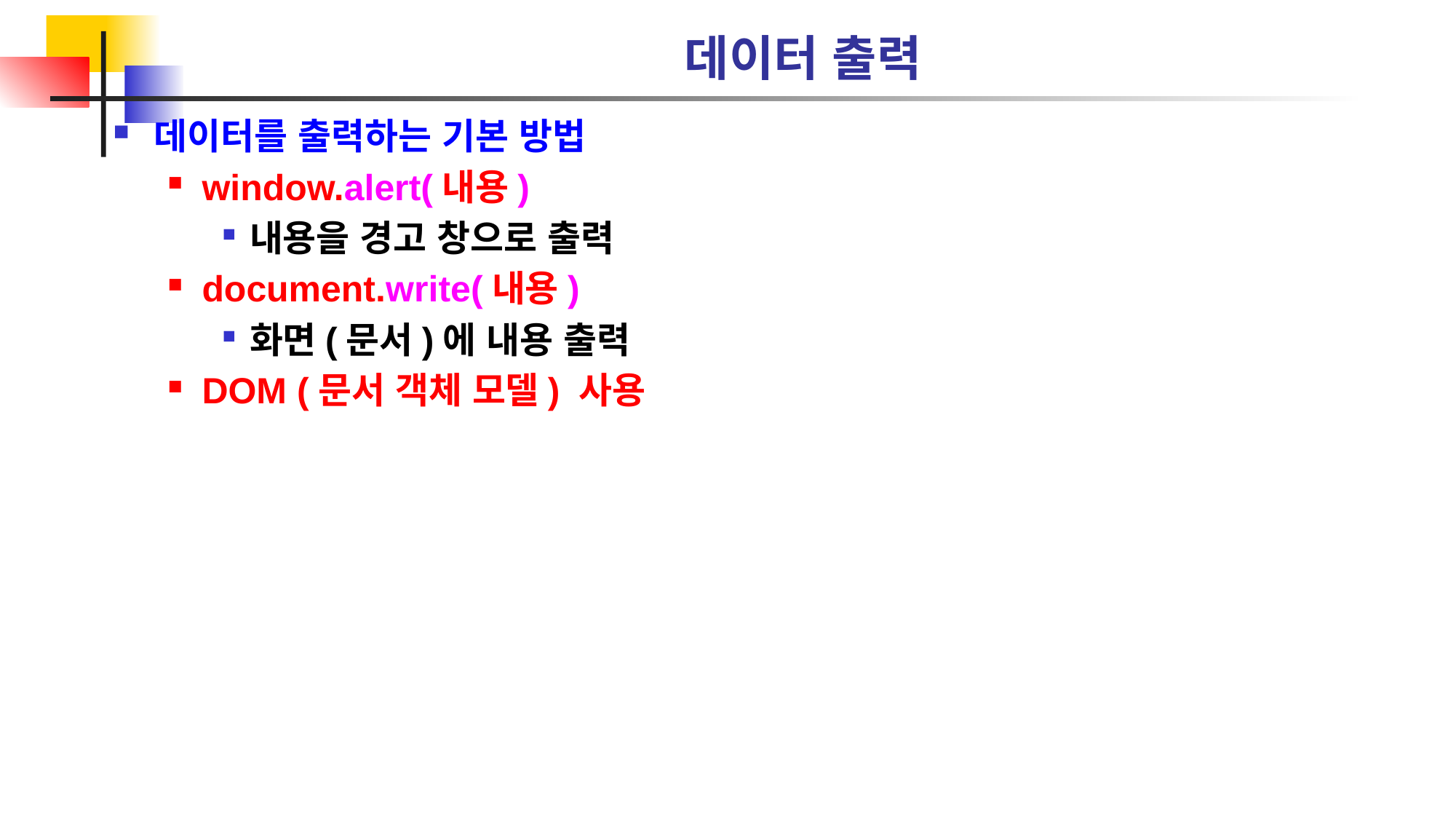

# 데이터 출력
데이터를 출력하는 기본 방법
window.alert(내용)
내용을 경고 창으로 출력
document.write(내용)
화면(문서)에 내용 출력
DOM (문서 객체 모델) 사용